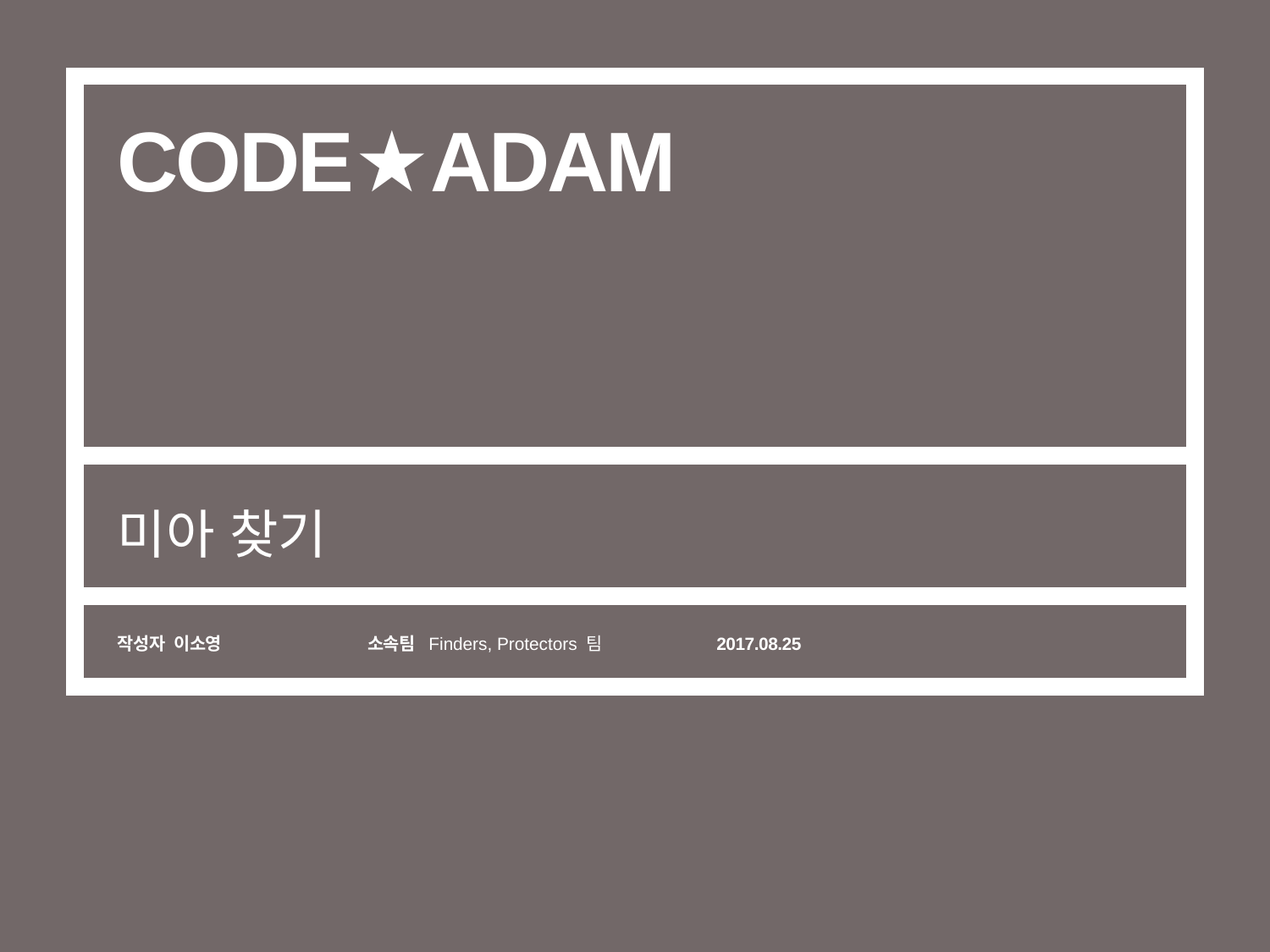

# CODE★ADAM

미아 찾기

작성자  이소영
소속팀  Finders, Protectors 팀

2017.08.25